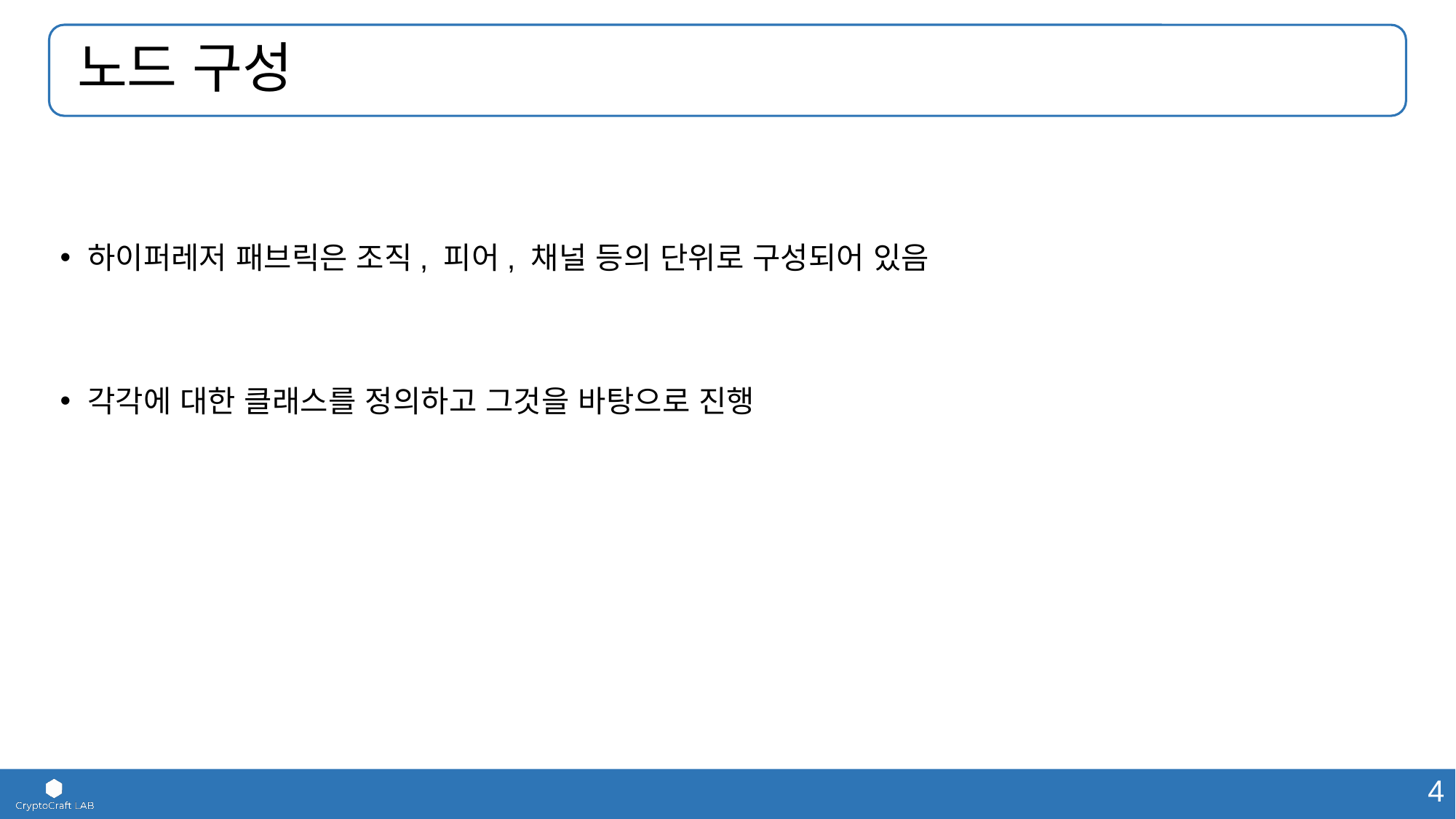

# 노드 구성

하이퍼레저 패브릭은 조직, 피어, 채널 등의 단위로 구성되어 있음

각각에 대한 클래스를 정의하고 그것을 바탕으로 진행